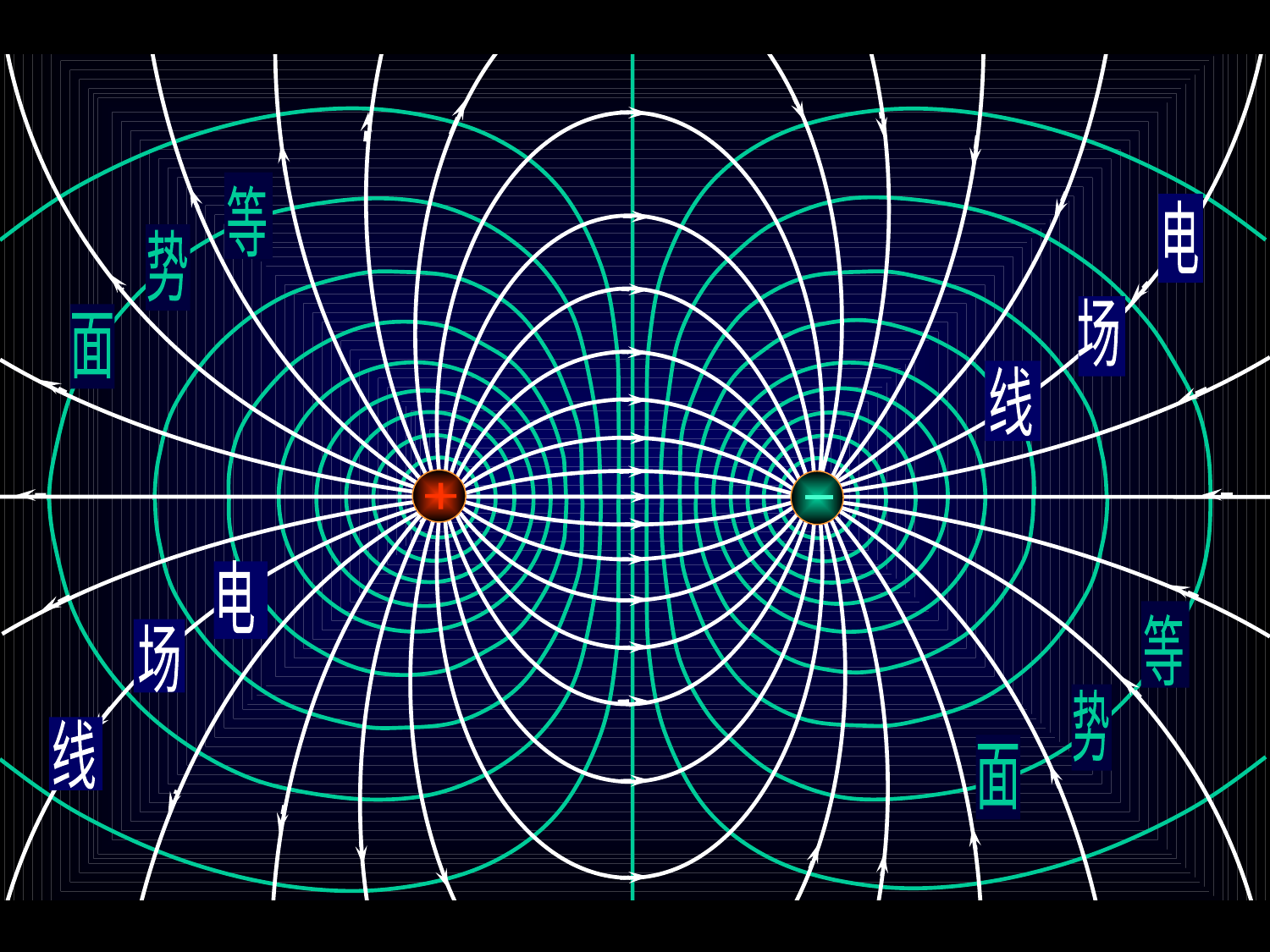

电偶极势场

+

-

等

势

面

等

势

面

电

场

线
电

场

线